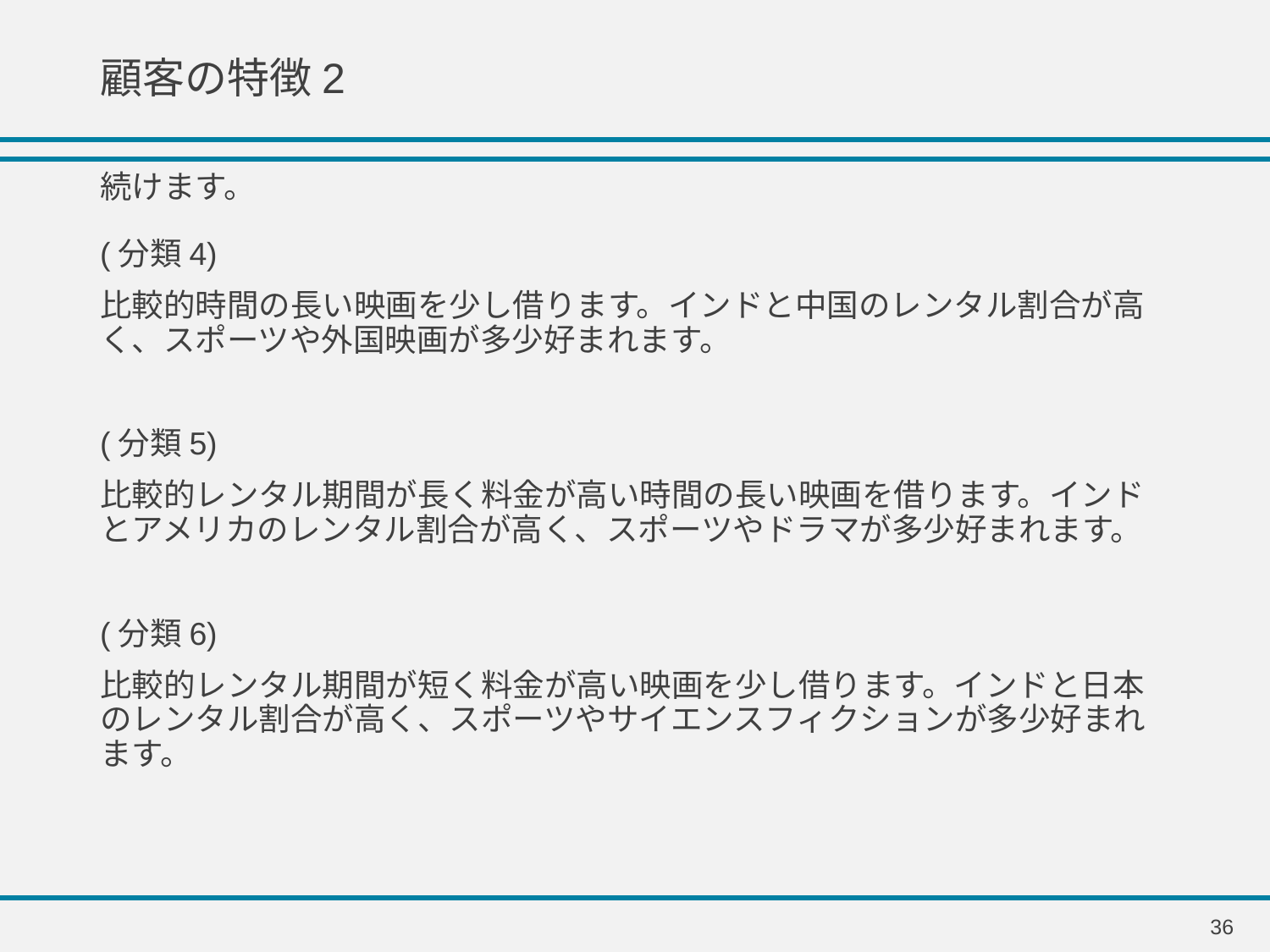

# 顧客の特徴2
続けます。
(分類4)
比較的時間の長い映画を少し借ります。インドと中国のレンタル割合が高く、スポーツや外国映画が多少好まれます。

(分類5)
比較的レンタル期間が長く料金が高い時間の長い映画を借ります。インドとアメリカのレンタル割合が高く、スポーツやドラマが多少好まれます。

(分類6)
比較的レンタル期間が短く料金が高い映画を少し借ります。インドと日本のレンタル割合が高く、スポーツやサイエンスフィクションが多少好まれます。
36